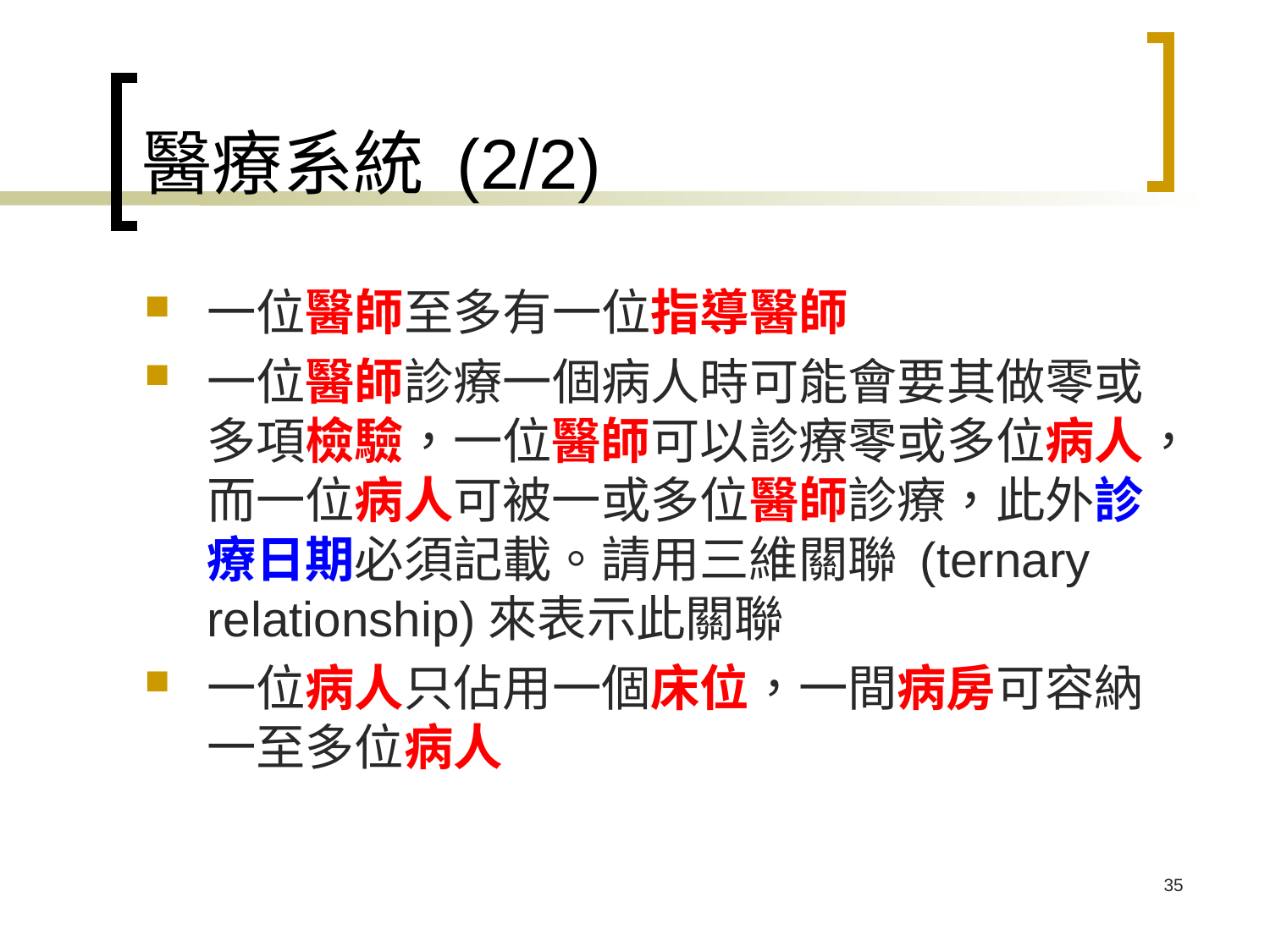

# 醫療系統 (2/2)
一位醫師至多有一位指導醫師
一位醫師診療一個病人時可能會要其做零或多項檢驗，一位醫師可以診療零或多位病人，而一位病人可被一或多位醫師診療，此外診療日期必須記載。請用三維關聯 (ternary relationship)來表示此關聯
一位病人只佔用一個床位，一間病房可容納一至多位病人
35